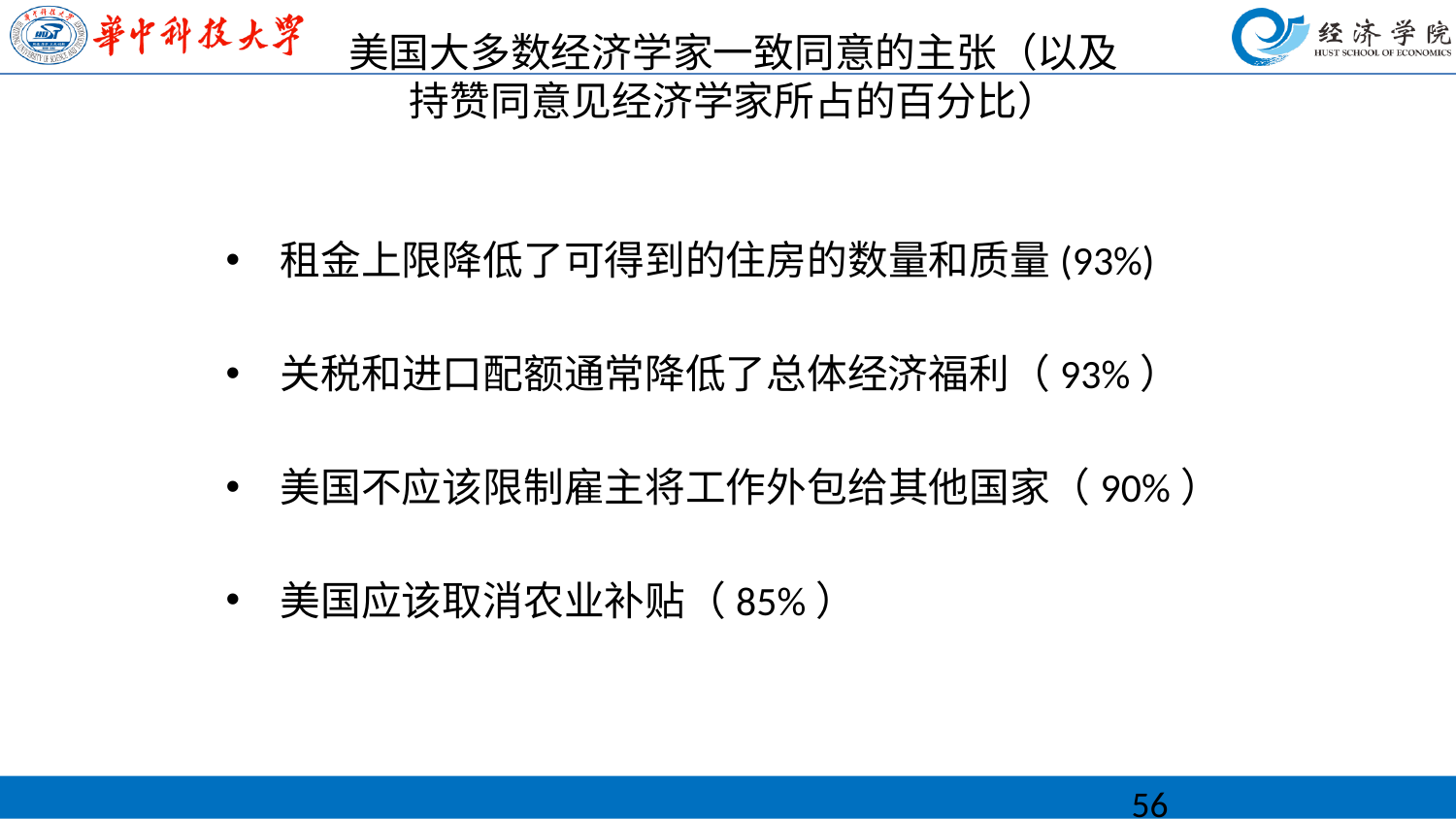

56
美国大多数经济学家一致同意的主张（以及持赞同意见经济学家所占的百分比）
租金上限降低了可得到的住房的数量和质量(93%)

关税和进口配额通常降低了总体经济福利（93%）

美国不应该限制雇主将工作外包给其他国家（90%）

美国应该取消农业补贴（85%）